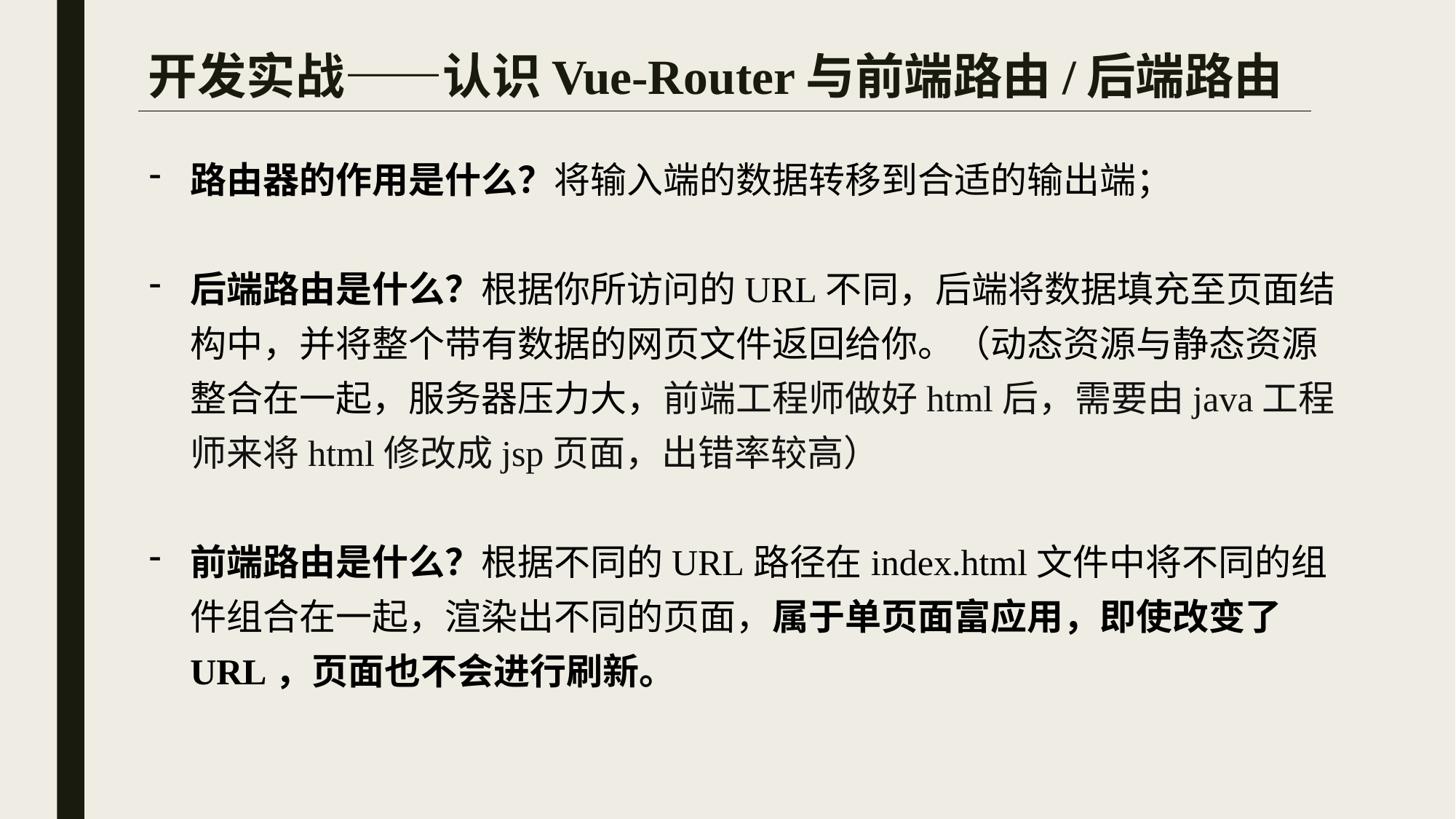

# 开发实战——认识Vue-Router与前端路由/后端路由
路由器的作用是什么？将输入端的数据转移到合适的输出端；

后端路由是什么？根据你所访问的URL不同，后端将数据填充至页面结构中，并将整个带有数据的网页文件返回给你。（动态资源与静态资源整合在一起，服务器压力大，前端工程师做好html后，需要由java工程师来将html修改成jsp页面，出错率较高）

前端路由是什么？根据不同的URL路径在index.html文件中将不同的组件组合在一起，渲染出不同的页面，属于单页面富应用，即使改变了URL，页面也不会进行刷新。